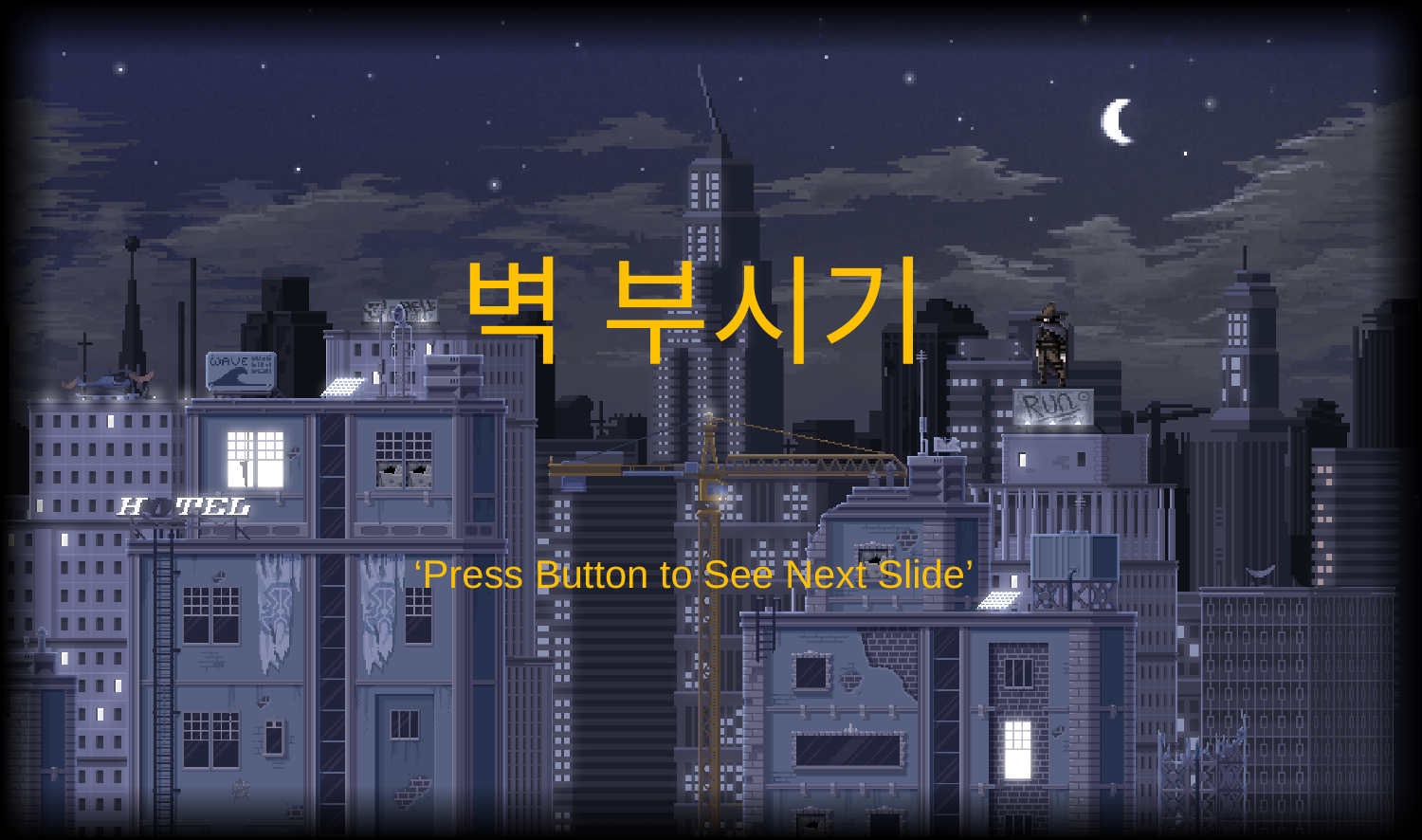

벽 부시기
‘Press Button to See Next Slide’